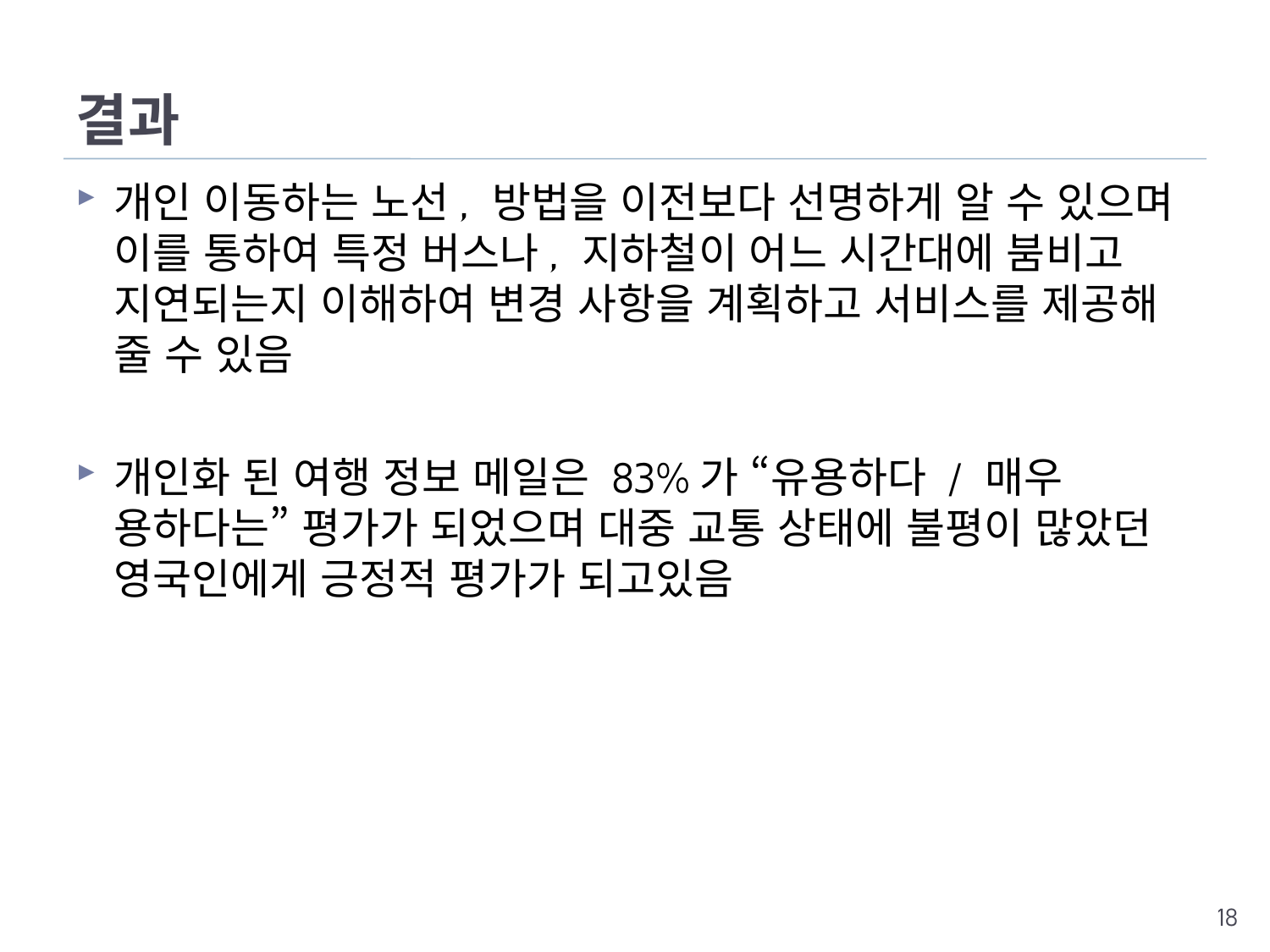

# 결과
개인 이동하는 노선, 방법을 이전보다 선명하게 알 수 있으며 이를 통하여 특정 버스나, 지하철이 어느 시간대에 붐비고 지연되는지 이해하여 변경 사항을 계획하고 서비스를 제공해 줄 수 있음

개인화 된 여행 정보 메일은 83%가 “유용하다 / 매우 용하다는” 평가가 되었으며 대중 교통 상태에 불평이 많았던 영국인에게 긍정적 평가가 되고있음
18